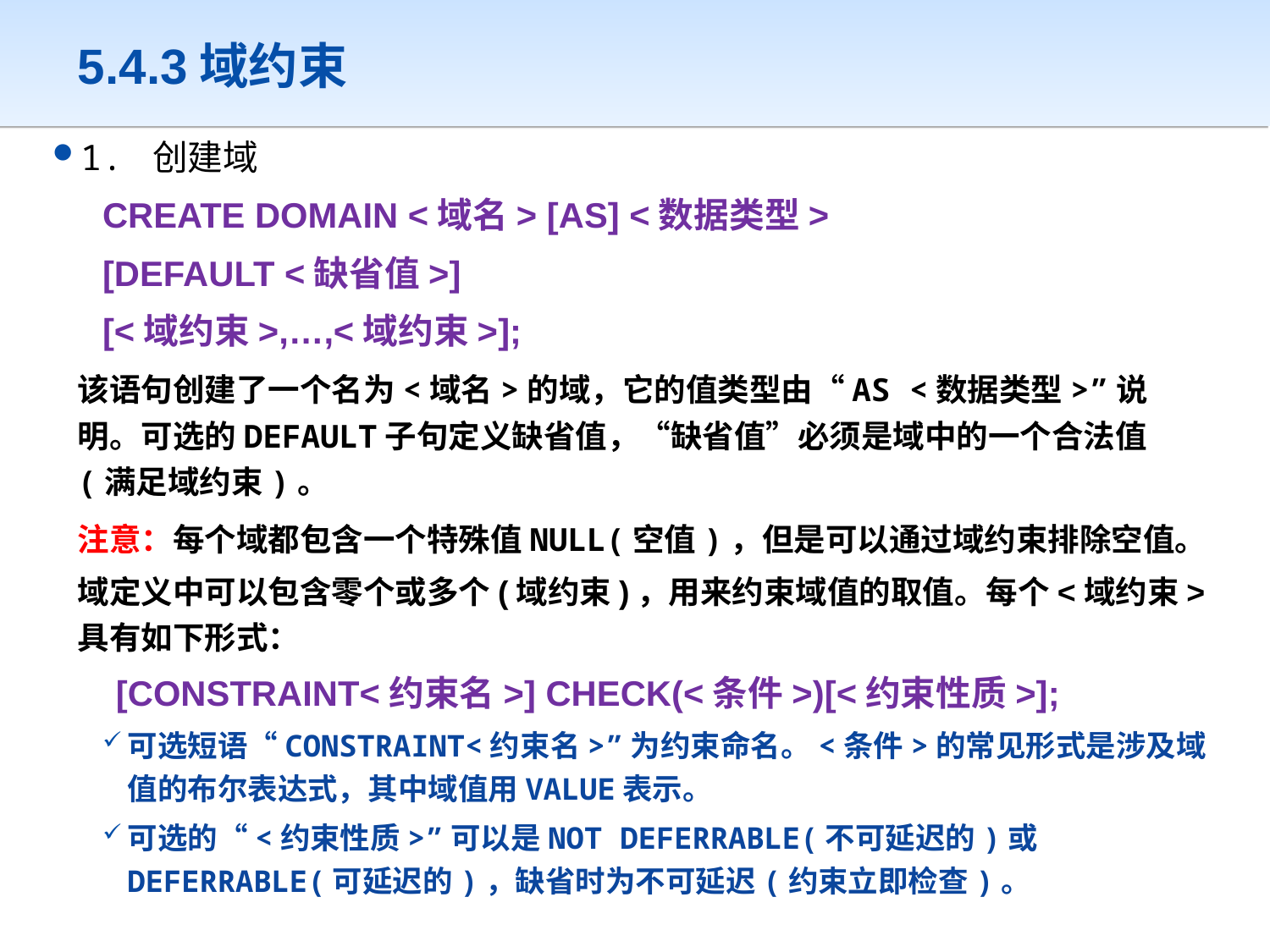

# 5.4.3域约束
1. 创建域
CREATE DOMAIN <域名> [AS] <数据类型>
[DEFAULT <缺省值>]
[<域约束>,…,<域约束>];
	该语句创建了一个名为<域名>的域，它的值类型由“AS <数据类型>”说明。可选的DEFAULT子句定义缺省值，“缺省值”必须是域中的一个合法值(满足域约束)。
	注意：每个域都包含一个特殊值NULL(空值)，但是可以通过域约束排除空值。
	域定义中可以包含零个或多个(域约束)，用来约束域值的取值。每个<域约束>具有如下形式：
   [CONSTRAINT<约束名>] CHECK(<条件>)[<约束性质>];
可选短语“CONSTRAINT<约束名>”为约束命名。<条件>的常见形式是涉及域值的布尔表达式，其中域值用VALUE表示。
可选的“<约束性质>”可以是NOT DEFERRABLE(不可延迟的)或DEFERRABLE(可延迟的)，缺省时为不可延迟(约束立即检查)。